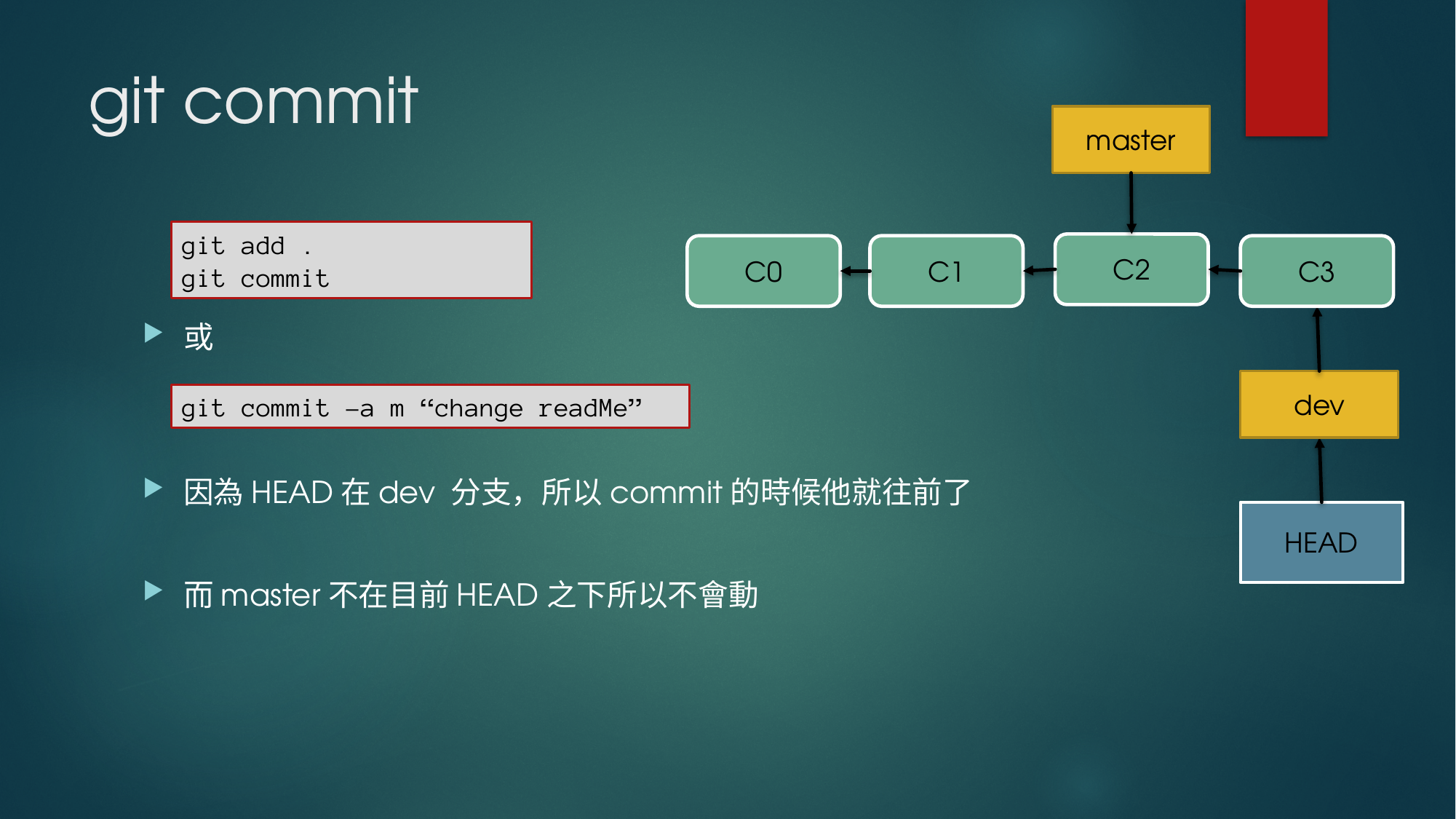

# git commit
master

或

因為HEAD在dev 分支，所以commit的時候他就往前了

而master不在目前HEAD之下所以不會動
git add .
git commit
C2
C0
C1
C3
dev
git commit –a m “change readMe”
HEAD